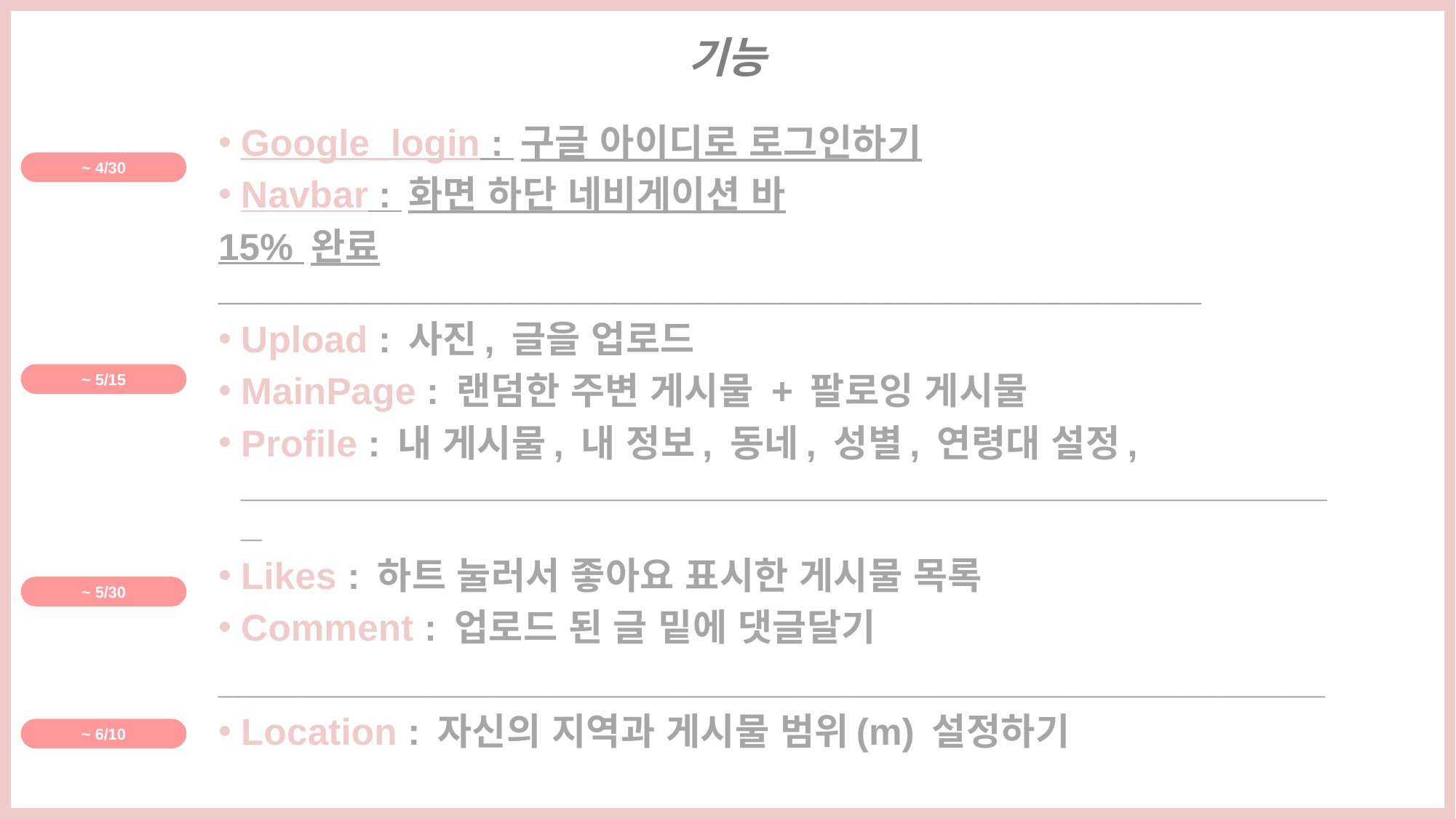

기능
Google_login : 구글 아이디로 로그인하기
Navbar : 화면 하단 네비게이션 바
15% 완료_______________________________________________
Upload : 사진, 글을 업로드
MainPage : 랜덤한 주변 게시물 + 팔로잉 게시물
Profile : 내 게시물, 내 정보, 동네, 성별, 연령대 설정, _____________________________________________________
Likes : 하트 눌러서 좋아요 표시한 게시물 목록
Comment : 업로드 된 글 밑에 댓글달기
_____________________________________________________
Location : 자신의 지역과 게시물 범위(m) 설정하기

~ 4/30
~ 5/15
~ 5/30
~ 6/10